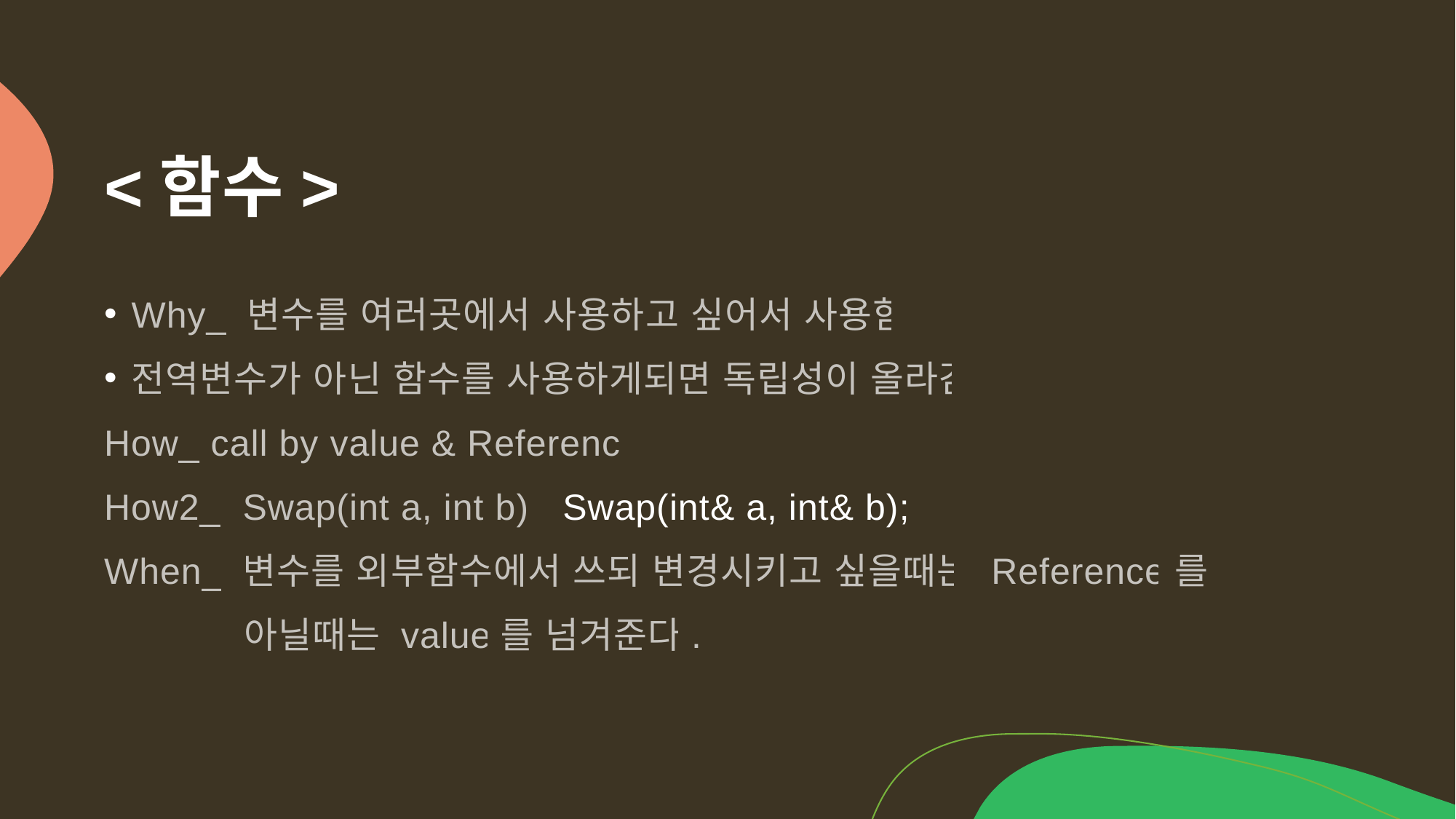

# <함수>
Why_ 변수를 여러곳에서 사용하고 싶어서 사용함
전역변수가 아닌 함수를 사용하게되면 독립성이 올라감
How_ call by value & Reference
How2_  Swap(int a, int b);  Swap(int& a, int& b);
When_ 변수를 외부함수에서 쓰되 변경시키고 싶을때는 Reference를
            아닐때는 value를 넘겨준다.